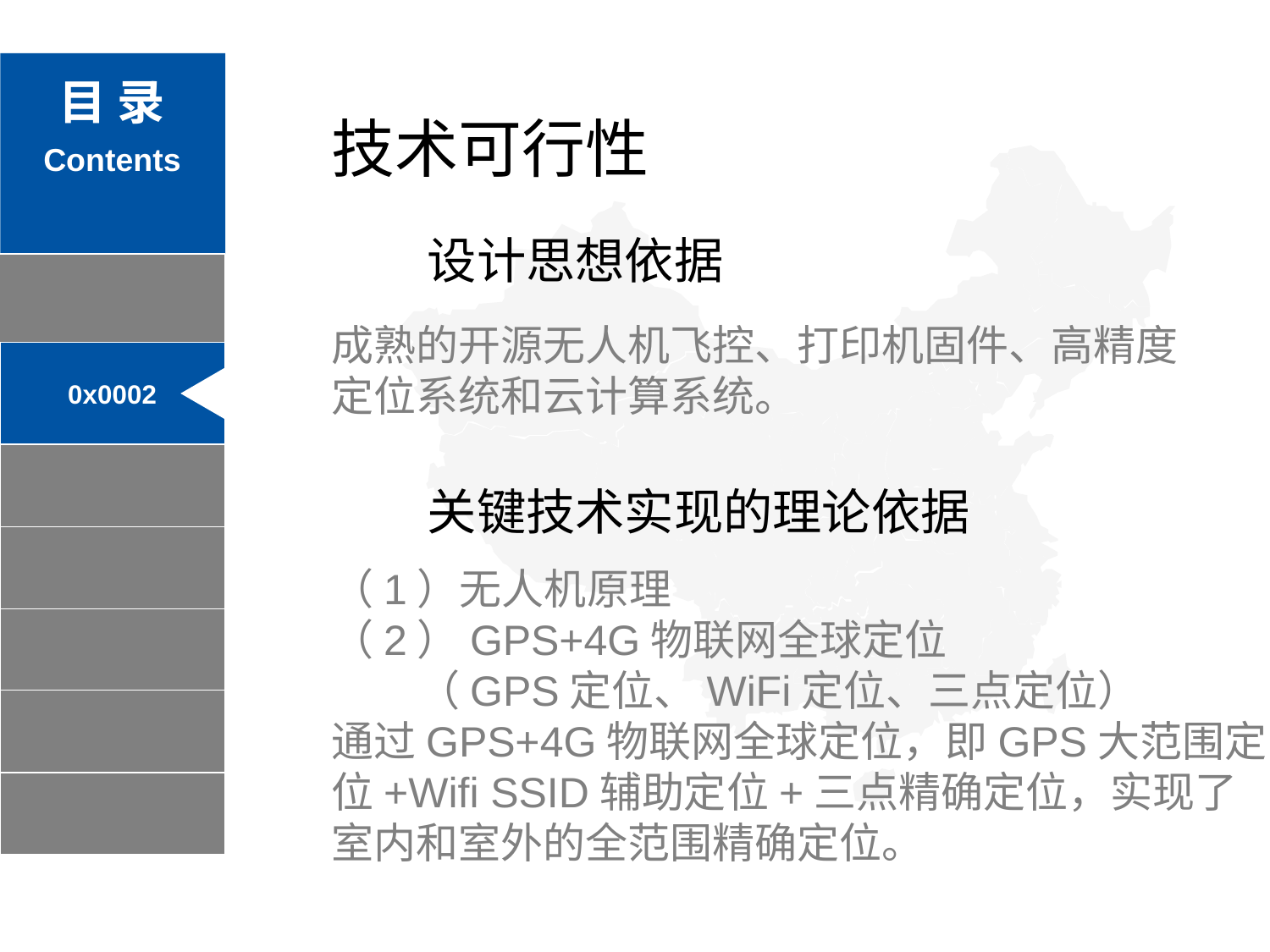

目 录
Contents
技术可行性
设计思想依据

成熟的开源无人机飞控、打印机固件、高精度定位系统和云计算系统。

0x0002

关键技术实现的理论依据

（1）无人机原理
（2）GPS+4G物联网全球定位
        （GPS定位、WiFi定位、三点定位）
通过GPS+4G物联网全球定位，即GPS大范围定位+Wifi SSID辅助定位+三点精确定位，实现了室内和室外的全范围精确定位。